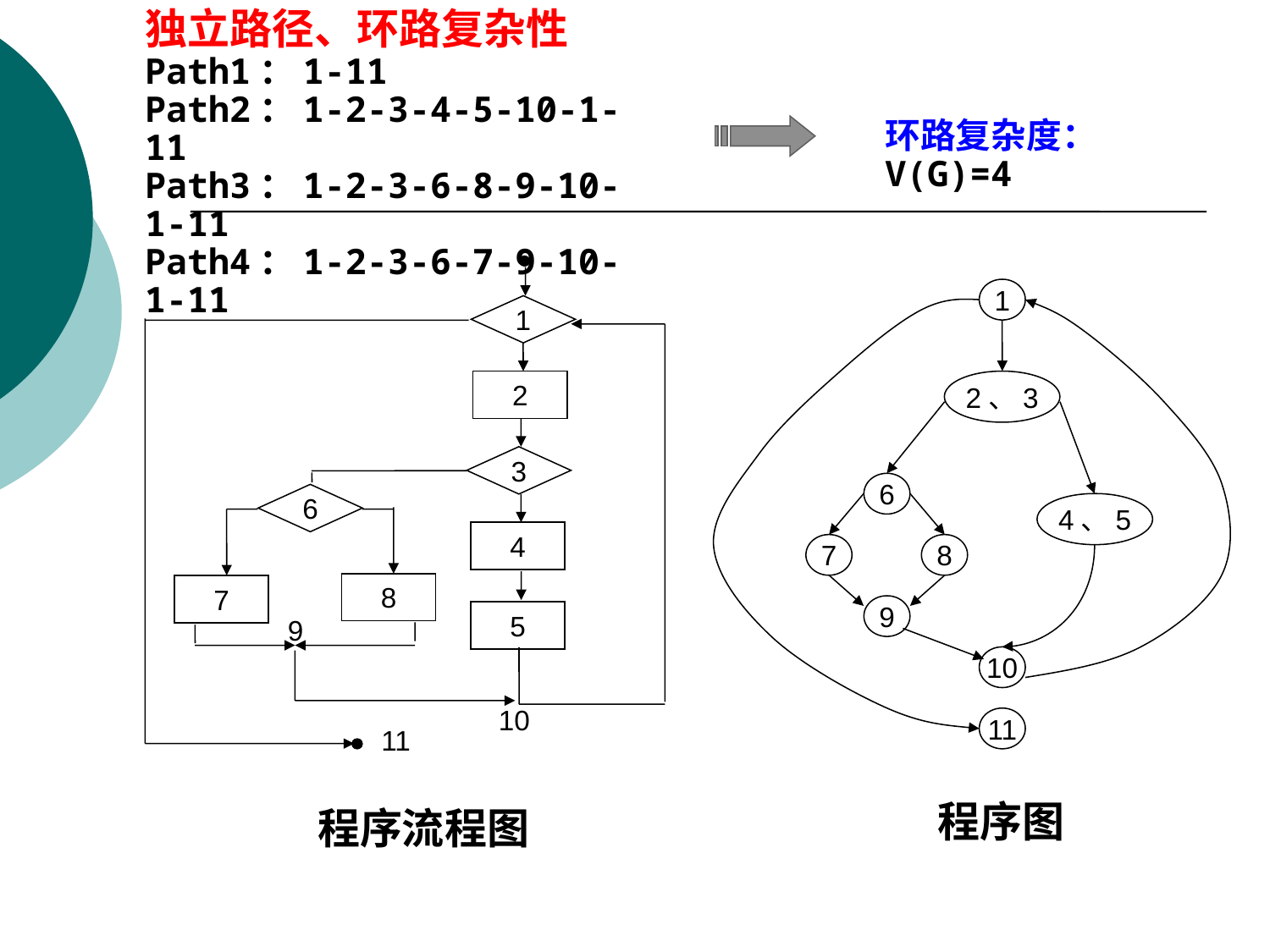

独立路径、环路复杂性
Path1：1-11
Path2：1-2-3-4-5-10-1-11
Path3：1-2-3-6-8-9-10-1-11
Path4：1-2-3-6-7-9-10-1-11

环路复杂度：V(G)=4

1

2

3

6

4

8
7
5
9

10

11

1

2、3

6

4、5
7
8

9

10
11
程序图
程序流程图